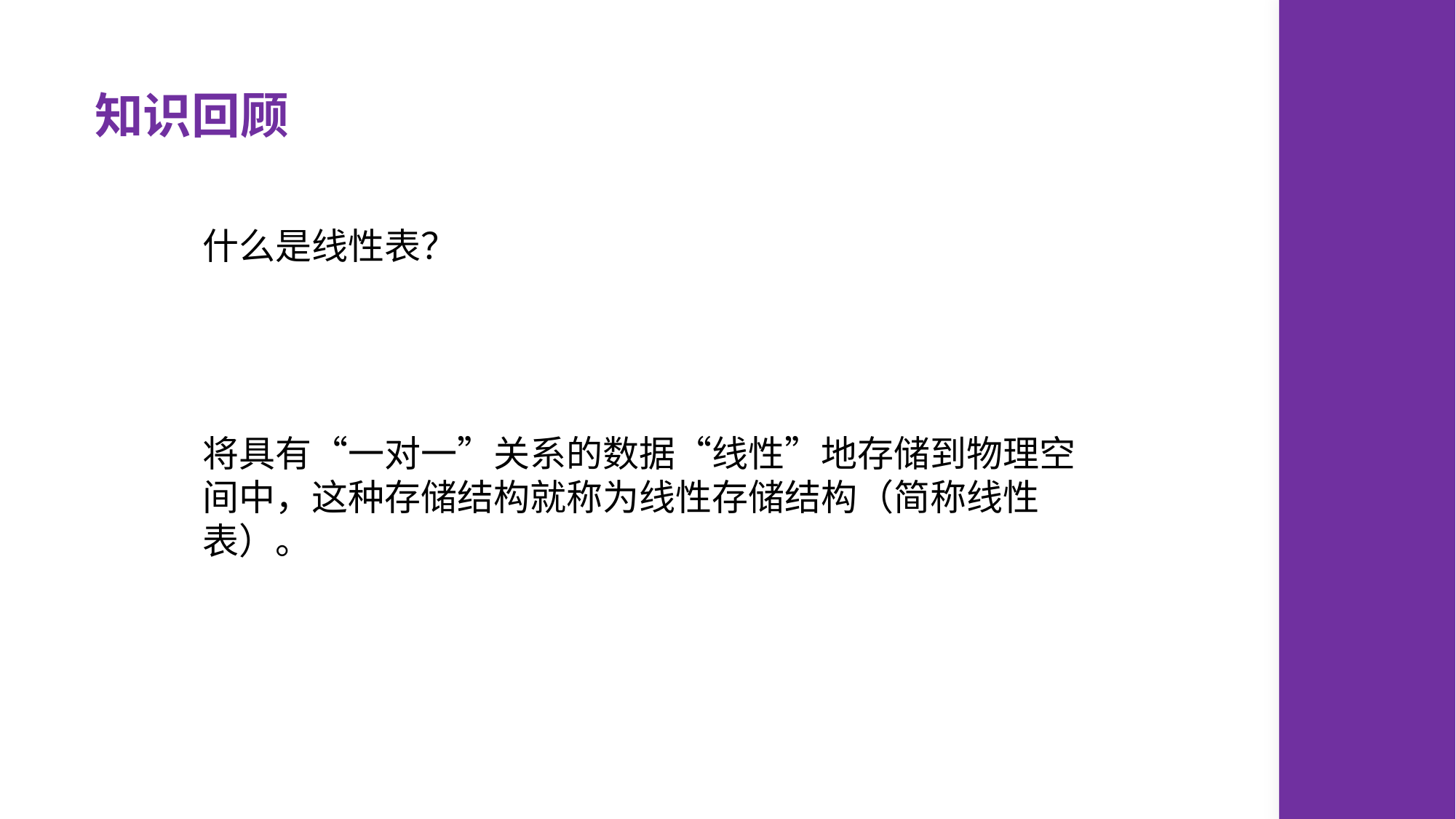

知识回顾
什么是线性表？
将具有“一对一”关系的数据“线性”地存储到物理空间中，这种存储结构就称为线性存储结构（简称线性表）。